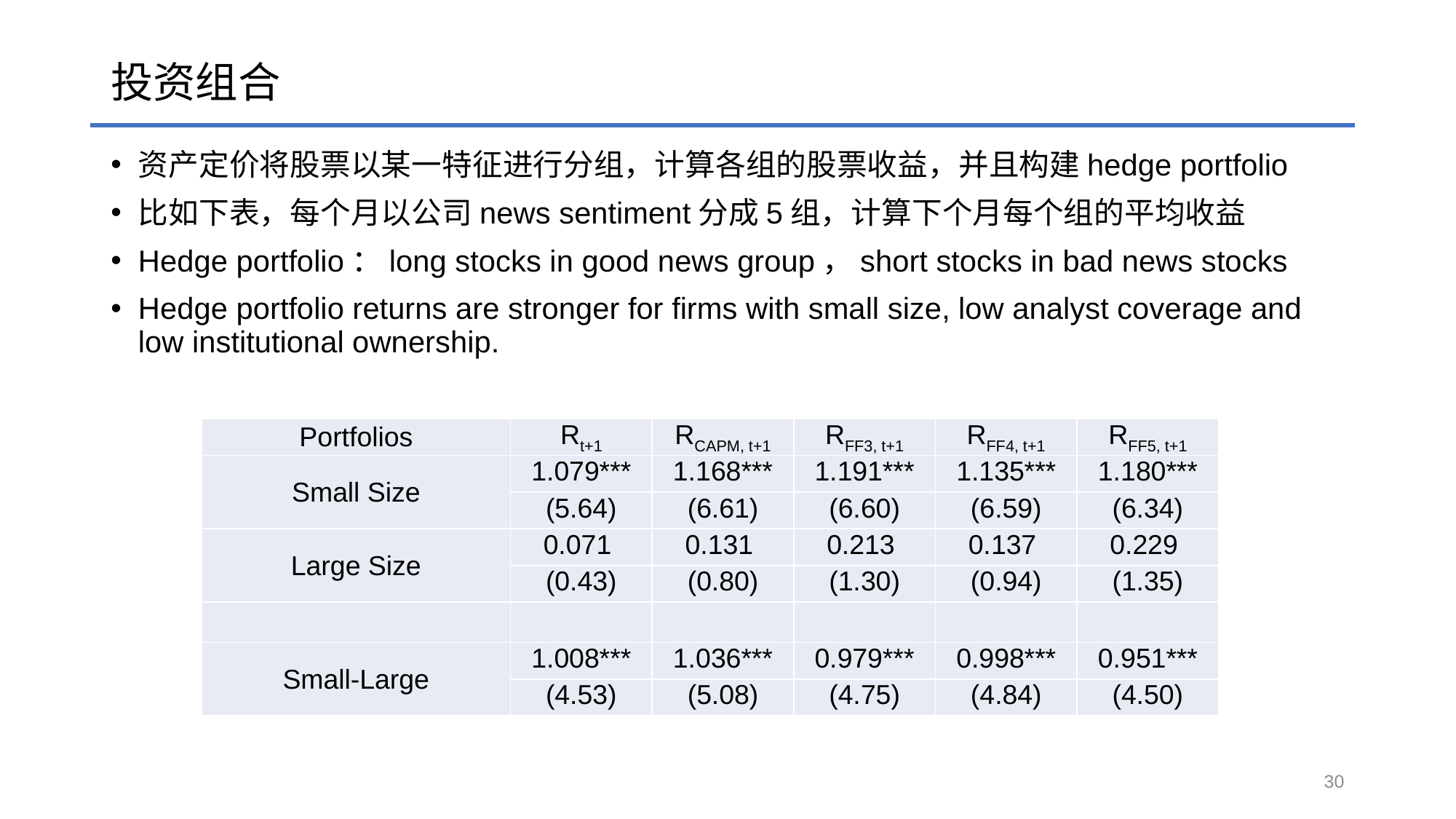

# 投资组合
资产定价将股票以某一特征进行分组，计算各组的股票收益，并且构建hedge portfolio
比如下表，每个月以公司news sentiment分成5组，计算下个月每个组的平均收益
Hedge portfolio：long stocks in good news group，short stocks in bad news stocks
Hedge portfolio returns are stronger for firms with small size, low analyst coverage and low institutional ownership.

| Portfolios | Rt+1 | RCAPM, t+1 | RFF3, t+1 | RFF4, t+1 | RFF5, t+1 |
| --- | --- | --- | --- | --- | --- |
| Small Size | 1.079\*\*\* | 1.168\*\*\* | 1.191\*\*\* | 1.135\*\*\* | 1.180\*\*\* |
|  | (5.64) | (6.61) | (6.60) | (6.59) | (6.34) |
| Large Size | 0.071 | 0.131 | 0.213 | 0.137 | 0.229 |
|  | (0.43) | (0.80) | (1.30) | (0.94) | (1.35) |
|  |  |  |  |  |  |
| Small-Large | 1.008\*\*\* | 1.036\*\*\* | 0.979\*\*\* | 0.998\*\*\* | 0.951\*\*\* |
|  | (4.53) | (5.08) | (4.75) | (4.84) | (4.50) |
30